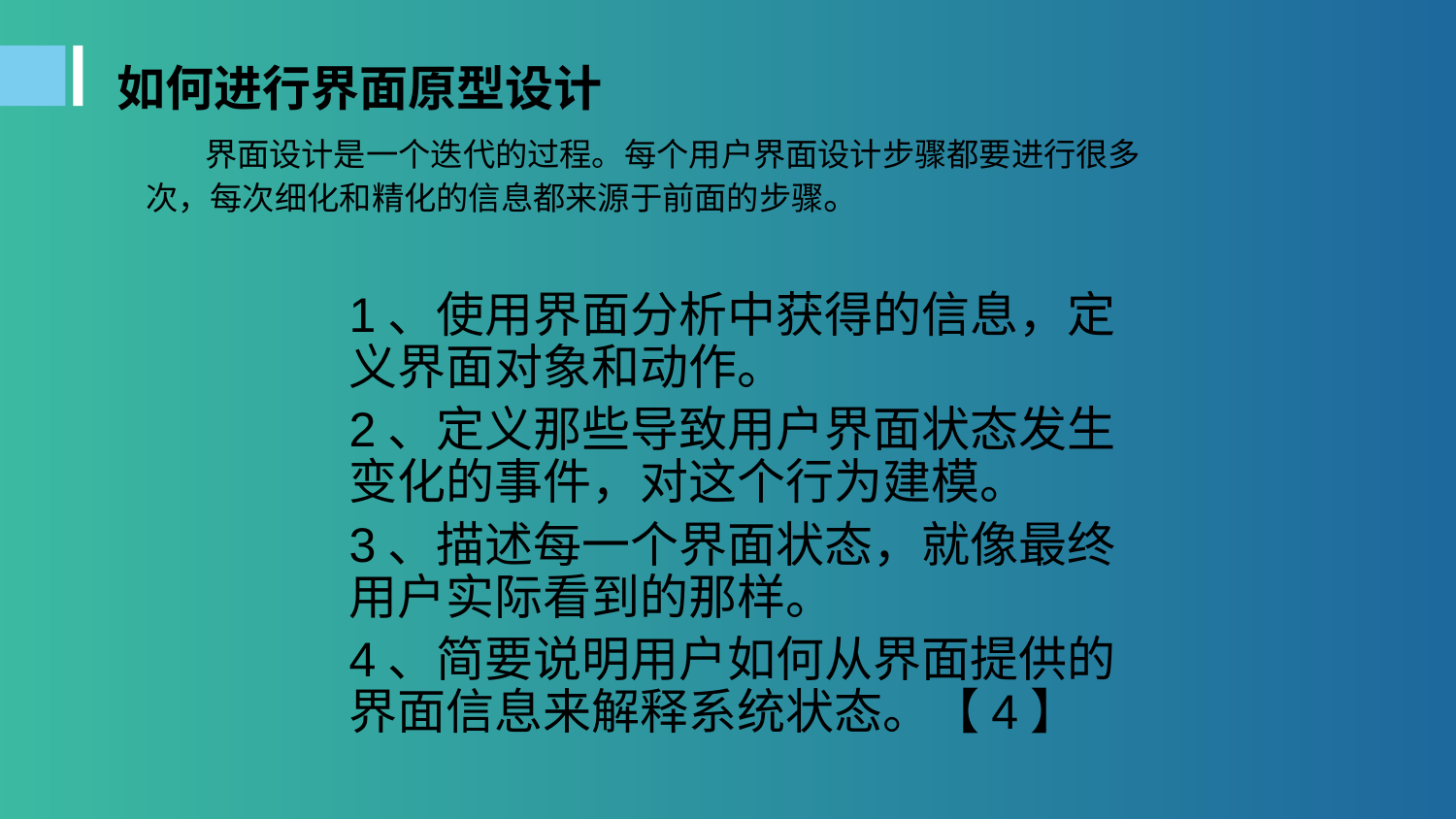

如何进行界面原型设计
       界面设计是一个迭代的过程。每个用户界面设计步骤都要进行很多次，每次细化和精化的信息都来源于前面的步骤。

1、使用界面分析中获得的信息，定义界面对象和动作。
2、定义那些导致用户界面状态发生变化的事件，对这个行为建模。
3、描述每一个界面状态，就像最终用户实际看到的那样。
4、简要说明用户如何从界面提供的界面信息来解释系统状态。【4】